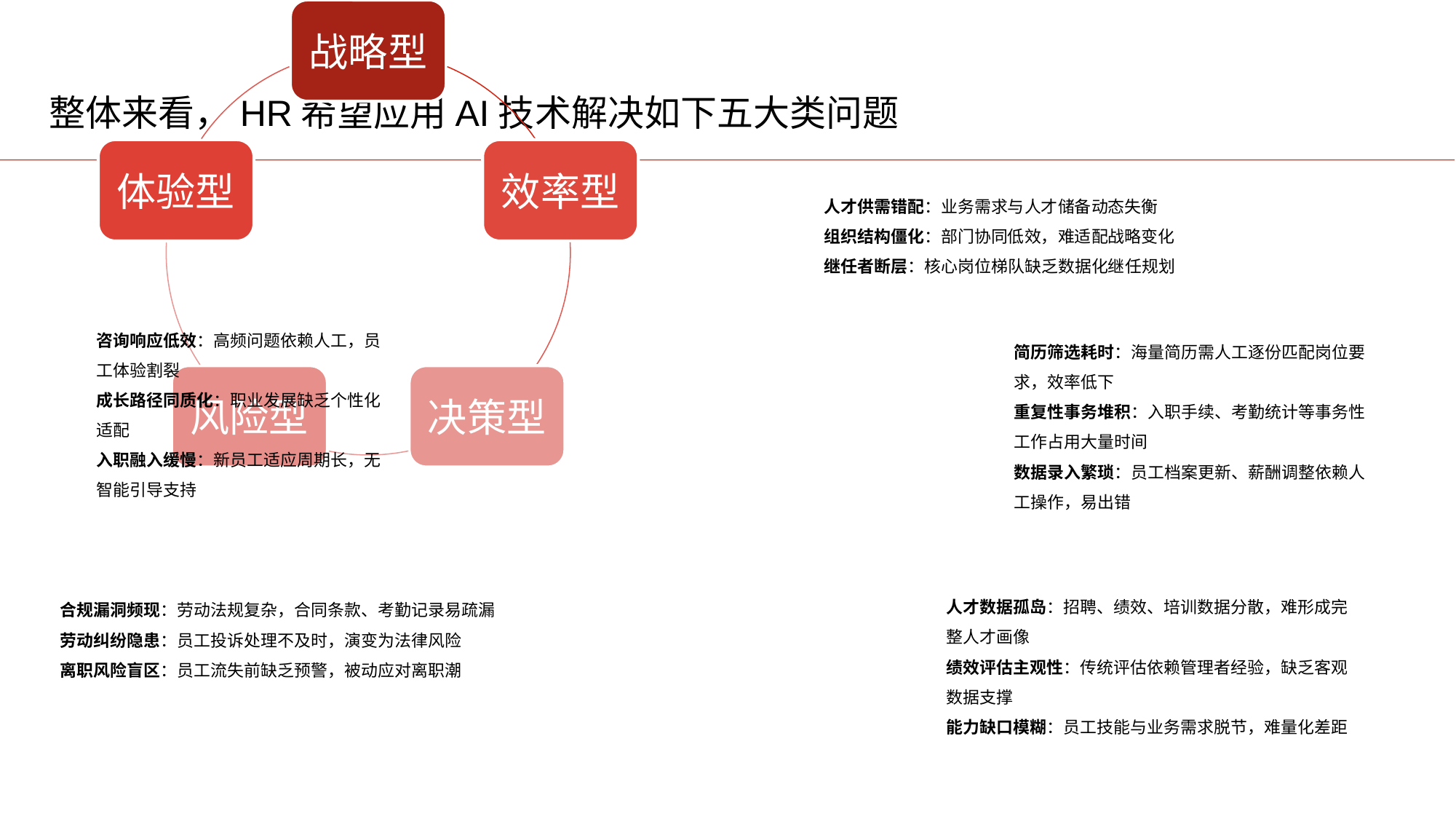

# 整体来看，HR希望应用AI技术解决如下五大类问题
人才供需错配：业务需求与人才储备动态失衡
组织结构僵化：部门协同低效，难适配战略变化
继任者断层：核心岗位梯队缺乏数据化继任规划
战略型
效率型
决策型
风险型
体验型
咨询响应低效：高频问题依赖人工，员工体验割裂
成长路径同质化：职业发展缺乏个性化适配
入职融入缓慢：新员工适应周期长，无智能引导支持
简历筛选耗时：海量简历需人工逐份匹配岗位要求，效率低下
重复性事务堆积：入职手续、考勤统计等事务性工作占用大量时间
数据录入繁琐：员工档案更新、薪酬调整依赖人工操作，易出错
人才数据孤岛：招聘、绩效、培训数据分散，难形成完整人才画像
绩效评估主观性：传统评估依赖管理者经验，缺乏客观数据支撑
能力缺口模糊：员工技能与业务需求脱节，难量化差距
合规漏洞频现：劳动法规复杂，合同条款、考勤记录易疏漏
劳动纠纷隐患：员工投诉处理不及时，演变为法律风险
离职风险盲区：员工流失前缺乏预警，被动应对离职潮